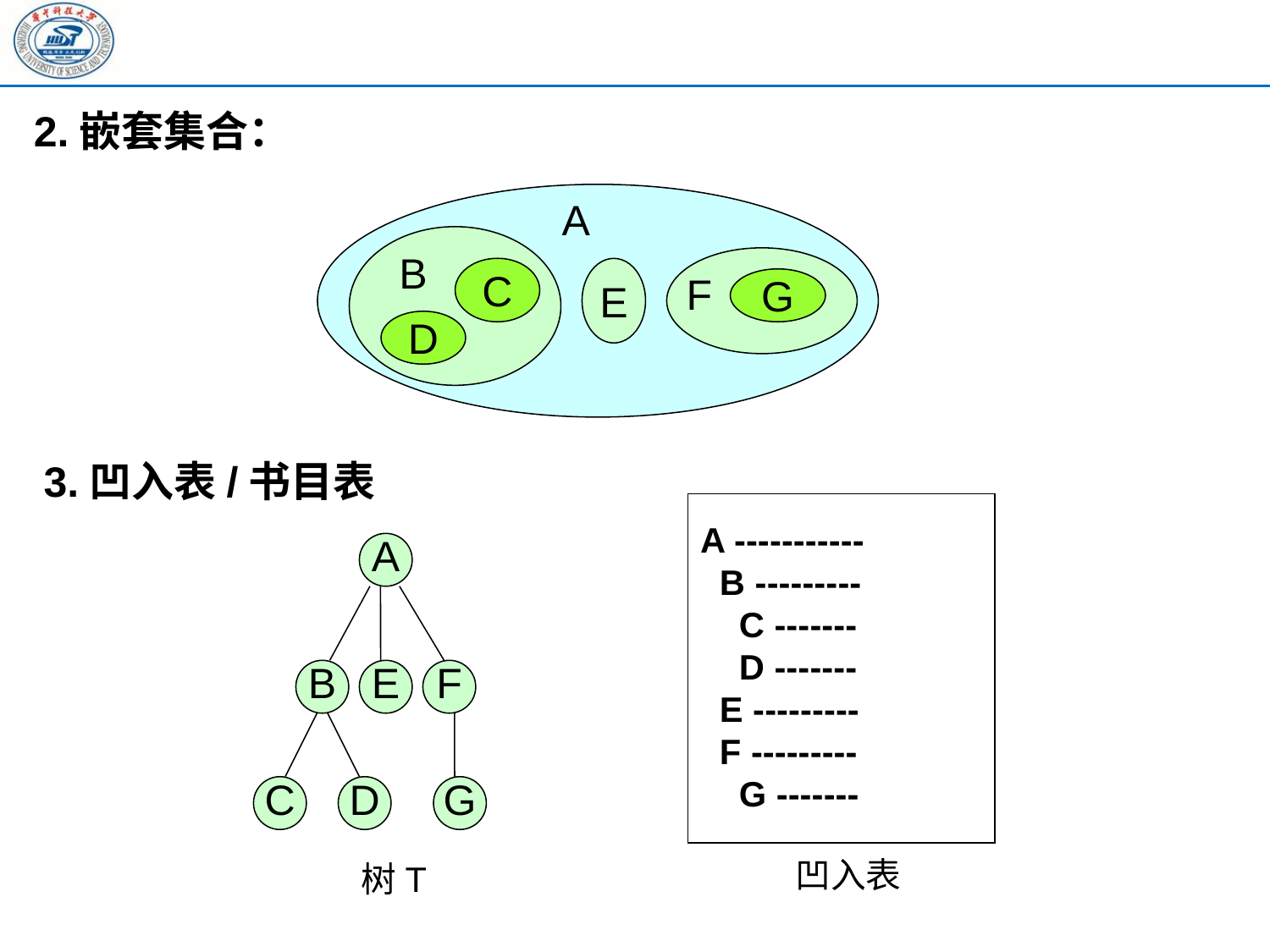

2.嵌套集合：

A

B

C
E
F
G
D
3.凹入表/书目表

  A -----------
    B ---------
      C -------
      D -------
    E ---------
    F ---------
      G -------
A

B
E
F

C
D
G
凹入表
树T